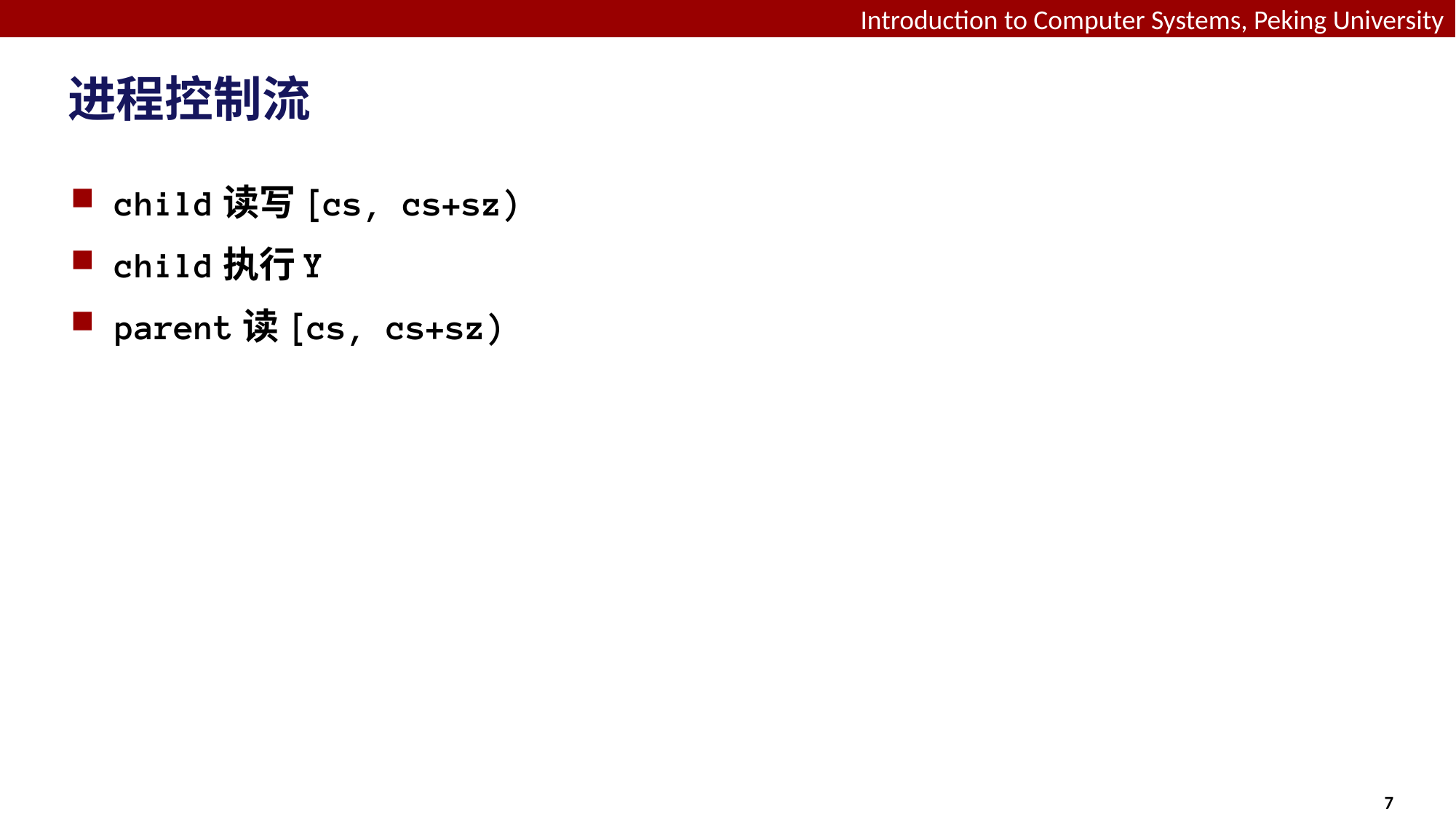

# 进程控制流
child读写[cs, cs+sz)
child执行Y
parent读[cs, cs+sz)